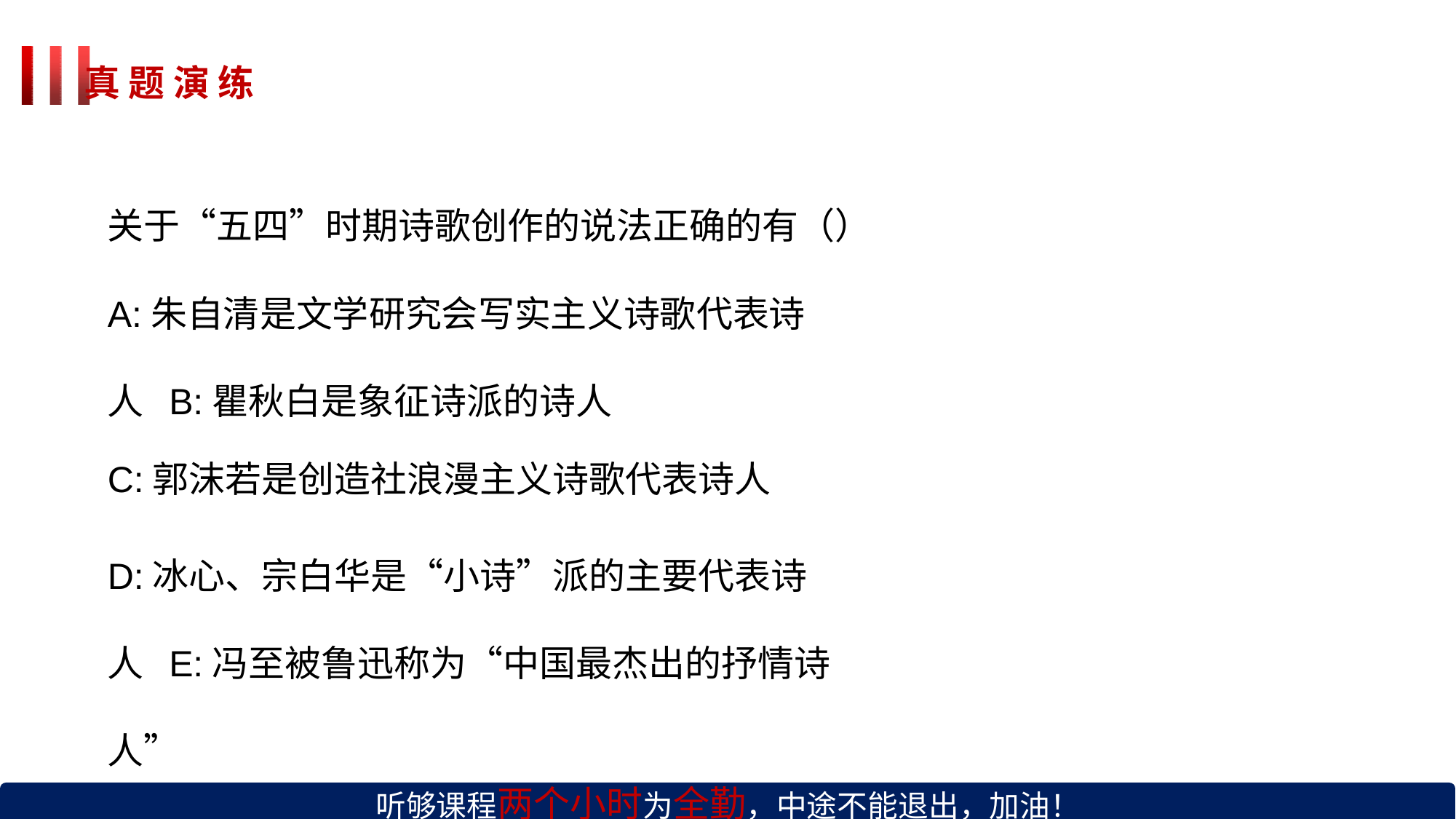

# 真 题 演 练
关于“五四”时期诗歌创作的说法正确的有（）
A:朱自清是文学研究会写实主义诗歌代表诗人  B:瞿秋白是象征诗派的诗人
C:郭沫若是创造社浪漫主义诗歌代表诗人
D:冰心、宗白华是“小诗”派的主要代表诗人  E:冯至被鲁迅称为“中国最杰出的抒情诗人”

听够课程两个小时为全勤，中途不能退出，加油！